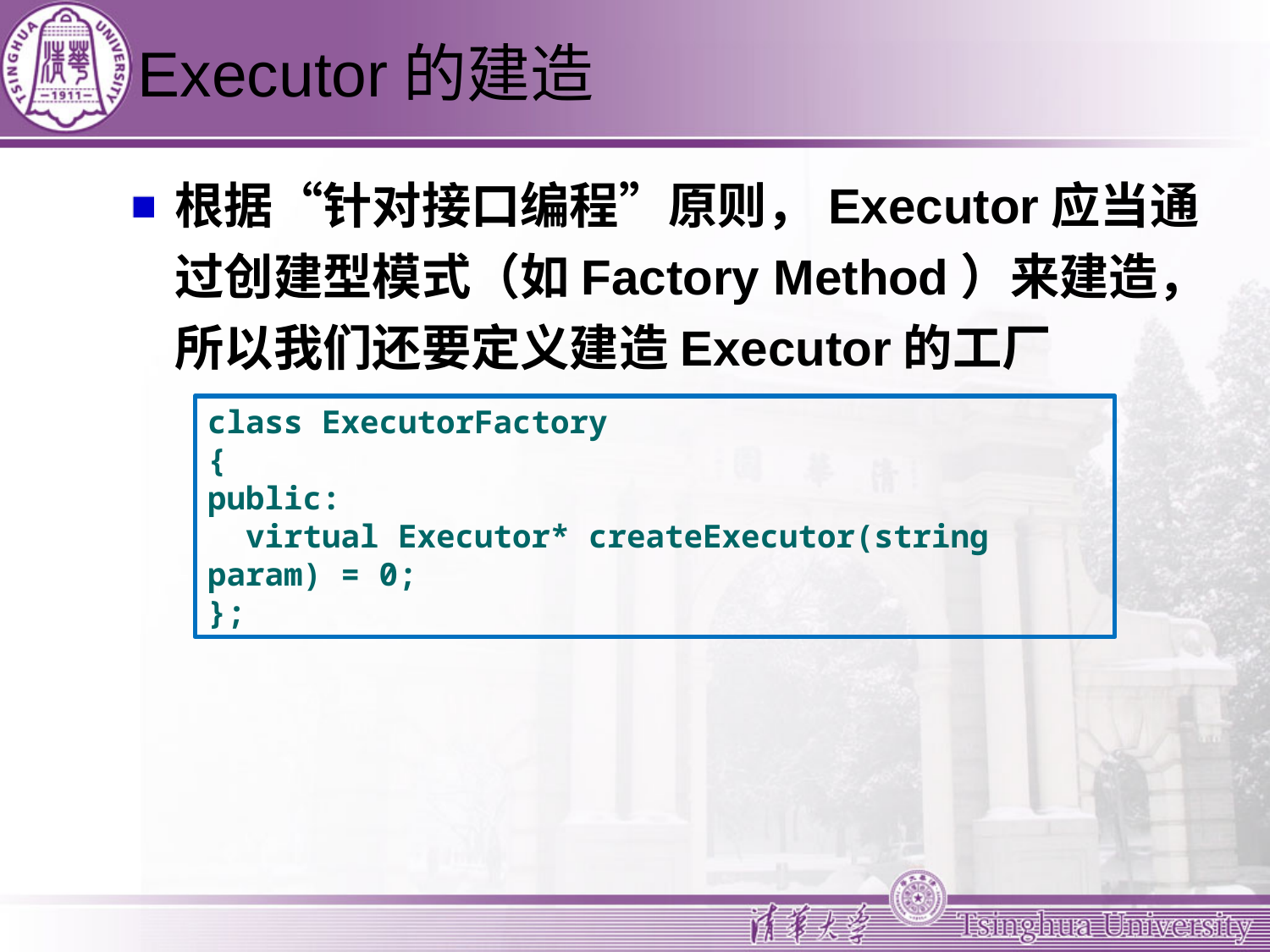

# Executor的建造
根据“针对接口编程”原则，Executor应当通过创建型模式（如Factory Method）来建造，所以我们还要定义建造Executor的工厂

class ExecutorFactory
{
public:
  virtual Executor* createExecutor(string param) = 0;
};